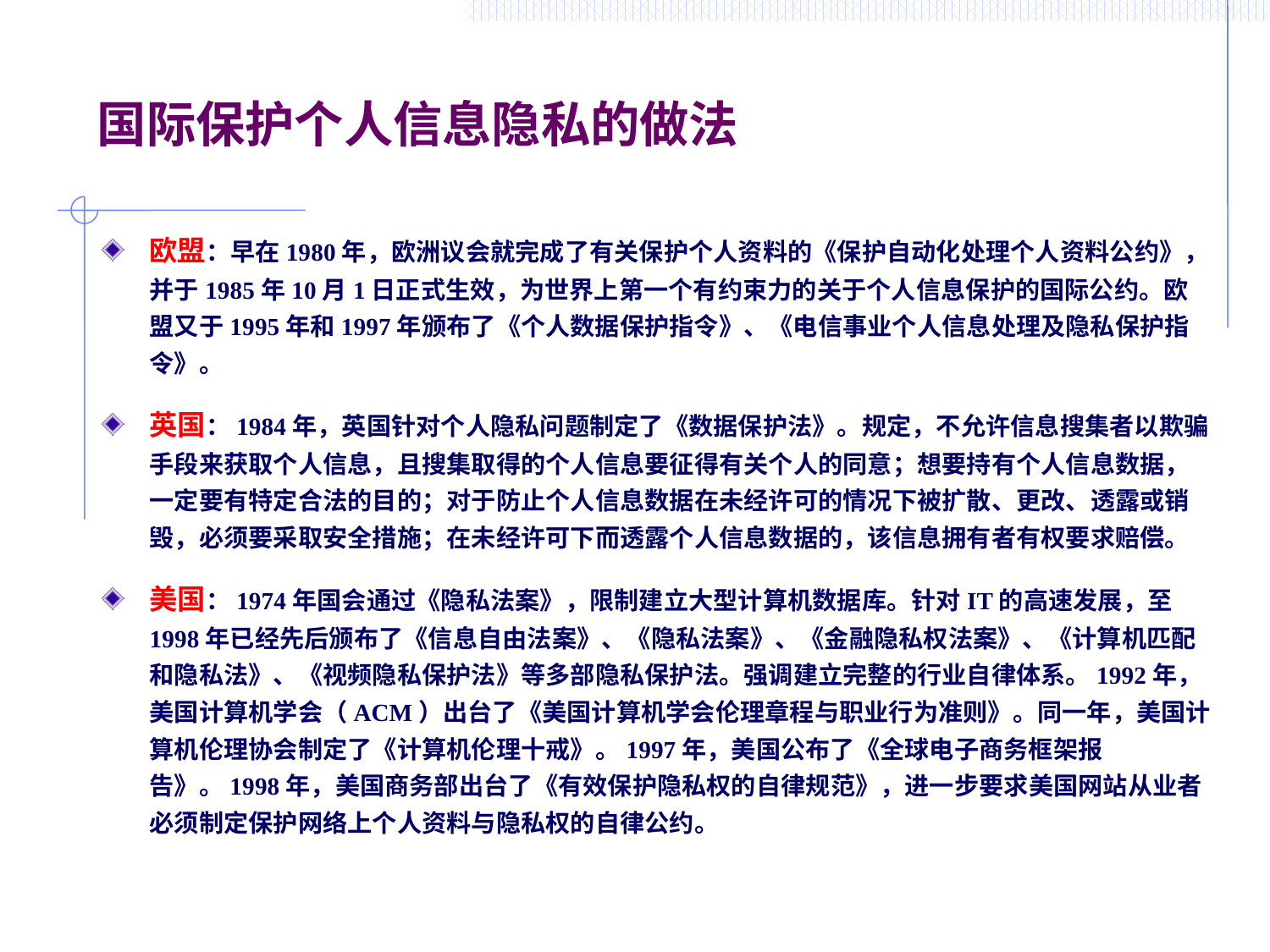

# 国际保护个人信息隐私的做法
欧盟：早在1980年，欧洲议会就完成了有关保护个人资料的《保护自动化处理个人资料公约》，并于1985年10月1日正式生效，为世界上第一个有约束力的关于个人信息保护的国际公约。欧盟又于1995年和1997年颁布了《个人数据保护指令》、《电信事业个人信息处理及隐私保护指令》。
英国：1984年，英国针对个人隐私问题制定了《数据保护法》。规定，不允许信息搜集者以欺骗手段来获取个人信息，且搜集取得的个人信息要征得有关个人的同意；想要持有个人信息数据，一定要有特定合法的目的；对于防止个人信息数据在未经许可的情况下被扩散、更改、透露或销毁，必须要采取安全措施；在未经许可下而透露个人信息数据的，该信息拥有者有权要求赔偿。
美国：1974年国会通过《隐私法案》，限制建立大型计算机数据库。针对IT的高速发展，至1998年已经先后颁布了《信息自由法案》、《隐私法案》、《金融隐私权法案》、《计算机匹配和隐私法》、《视频隐私保护法》等多部隐私保护法。强调建立完整的行业自律体系。1992年，美国计算机学会（ACM）出台了《美国计算机学会伦理章程与职业行为准则》。同一年，美国计算机伦理协会制定了《计算机伦理十戒》。1997年，美国公布了《全球电子商务框架报告》。1998年，美国商务部出台了《有效保护隐私权的自律规范》，进一步要求美国网站从业者必须制定保护网络上个人资料与隐私权的自律公约。